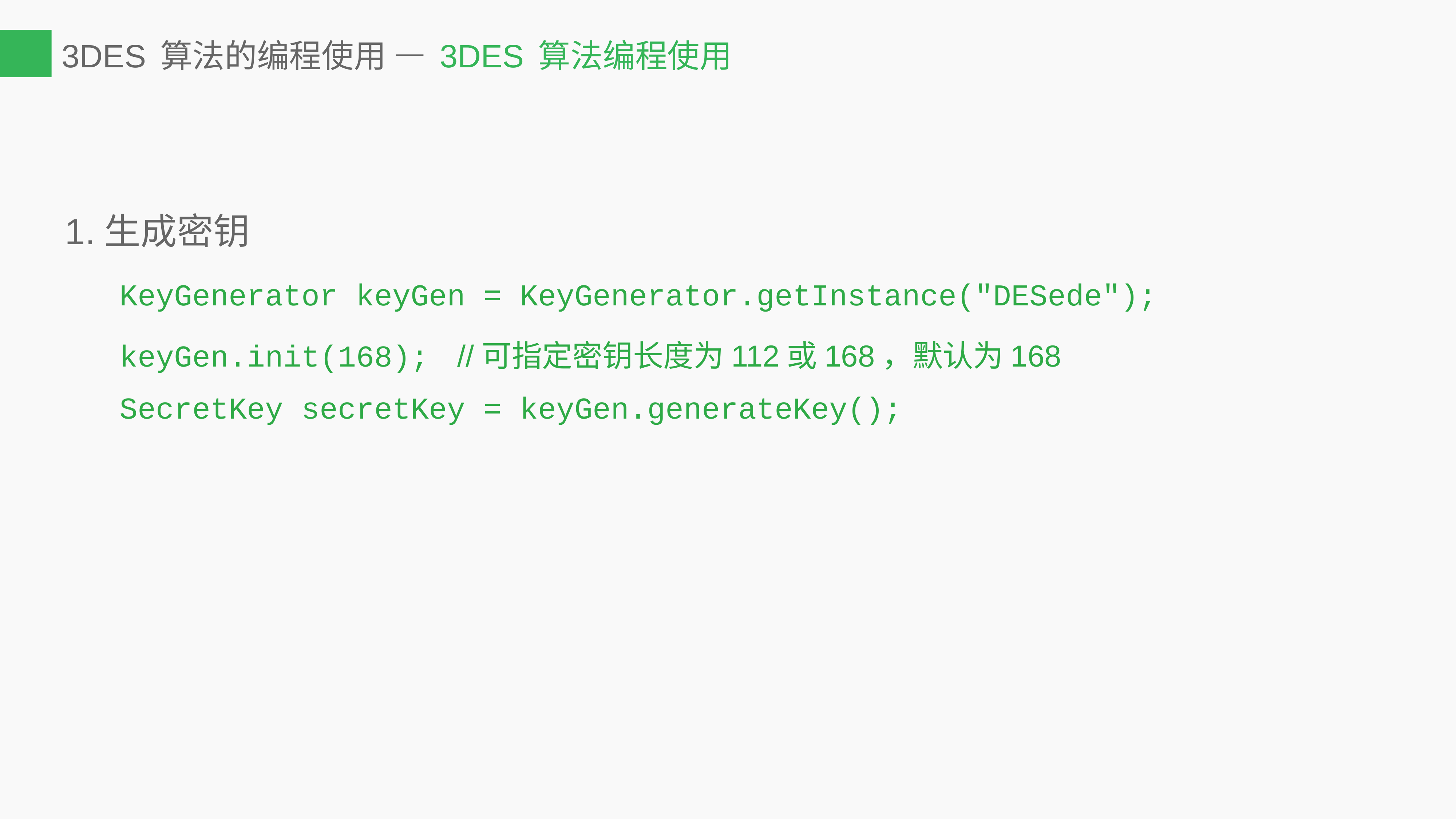

# 3DES 算法的编程使用 — 3DES 算法编程使用
1.生成密钥
	KeyGenerator keyGen = KeyGenerator.getInstance("DESede");
	keyGen.init(168);  //可指定密钥长度为112或168，默认为168
	SecretKey secretKey = keyGen.generateKey();